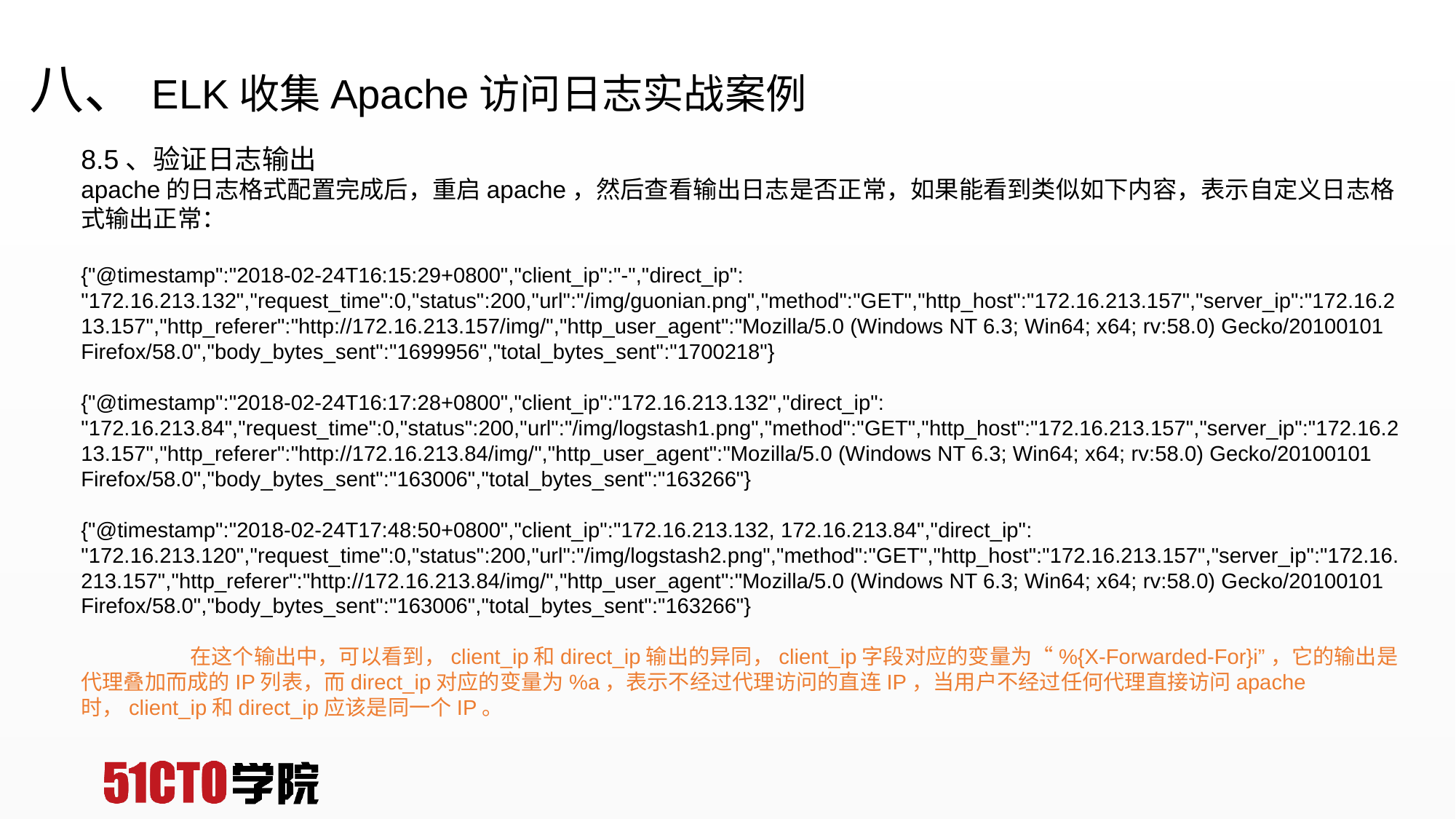

# 八、ELK收集Apache访问日志实战案例
8.5、验证日志输出
apache的日志格式配置完成后，重启apache，然后查看输出日志是否正常，如果能看到类似如下内容，表示自定义日志格式输出正常：

{"@timestamp":"2018-02-24T16:15:29+0800","client_ip":"-","direct_ip": "172.16.213.132","request_time":0,"status":200,"url":"/img/guonian.png","method":"GET","http_host":"172.16.213.157","server_ip":"172.16.213.157","http_referer":"http://172.16.213.157/img/","http_user_agent":"Mozilla/5.0 (Windows NT 6.3; Win64; x64; rv:58.0) Gecko/20100101 Firefox/58.0","body_bytes_sent":"1699956","total_bytes_sent":"1700218"}

{"@timestamp":"2018-02-24T16:17:28+0800","client_ip":"172.16.213.132","direct_ip": "172.16.213.84","request_time":0,"status":200,"url":"/img/logstash1.png","method":"GET","http_host":"172.16.213.157","server_ip":"172.16.213.157","http_referer":"http://172.16.213.84/img/","http_user_agent":"Mozilla/5.0 (Windows NT 6.3; Win64; x64; rv:58.0) Gecko/20100101 Firefox/58.0","body_bytes_sent":"163006","total_bytes_sent":"163266"}

{"@timestamp":"2018-02-24T17:48:50+0800","client_ip":"172.16.213.132, 172.16.213.84","direct_ip": "172.16.213.120","request_time":0,"status":200,"url":"/img/logstash2.png","method":"GET","http_host":"172.16.213.157","server_ip":"172.16.213.157","http_referer":"http://172.16.213.84/img/","http_user_agent":"Mozilla/5.0 (Windows NT 6.3; Win64; x64; rv:58.0) Gecko/20100101 Firefox/58.0","body_bytes_sent":"163006","total_bytes_sent":"163266"}

	在这个输出中，可以看到，client_ip和direct_ip输出的异同，client_ip字段对应的变量为“%{X-Forwarded-For}i”，它的输出是代理叠加而成的IP列表，而direct_ip对应的变量为%a，表示不经过代理访问的直连IP，当用户不经过任何代理直接访问apache时，client_ip和direct_ip应该是同一个IP。